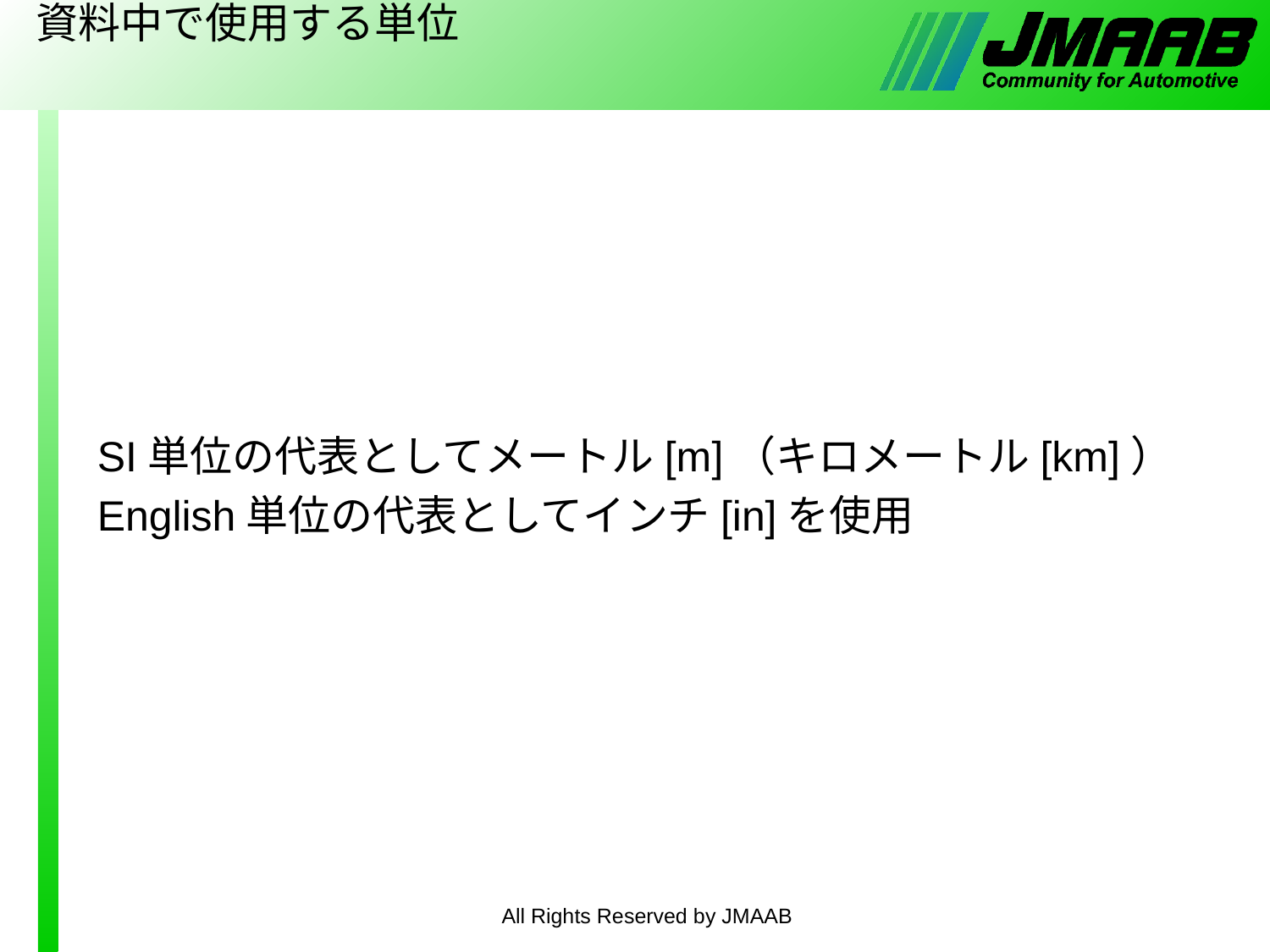

# 資料中で使用する単位
SI単位の代表としてメートル[m]（キロメートル[km]）
English単位の代表としてインチ[in]を使用